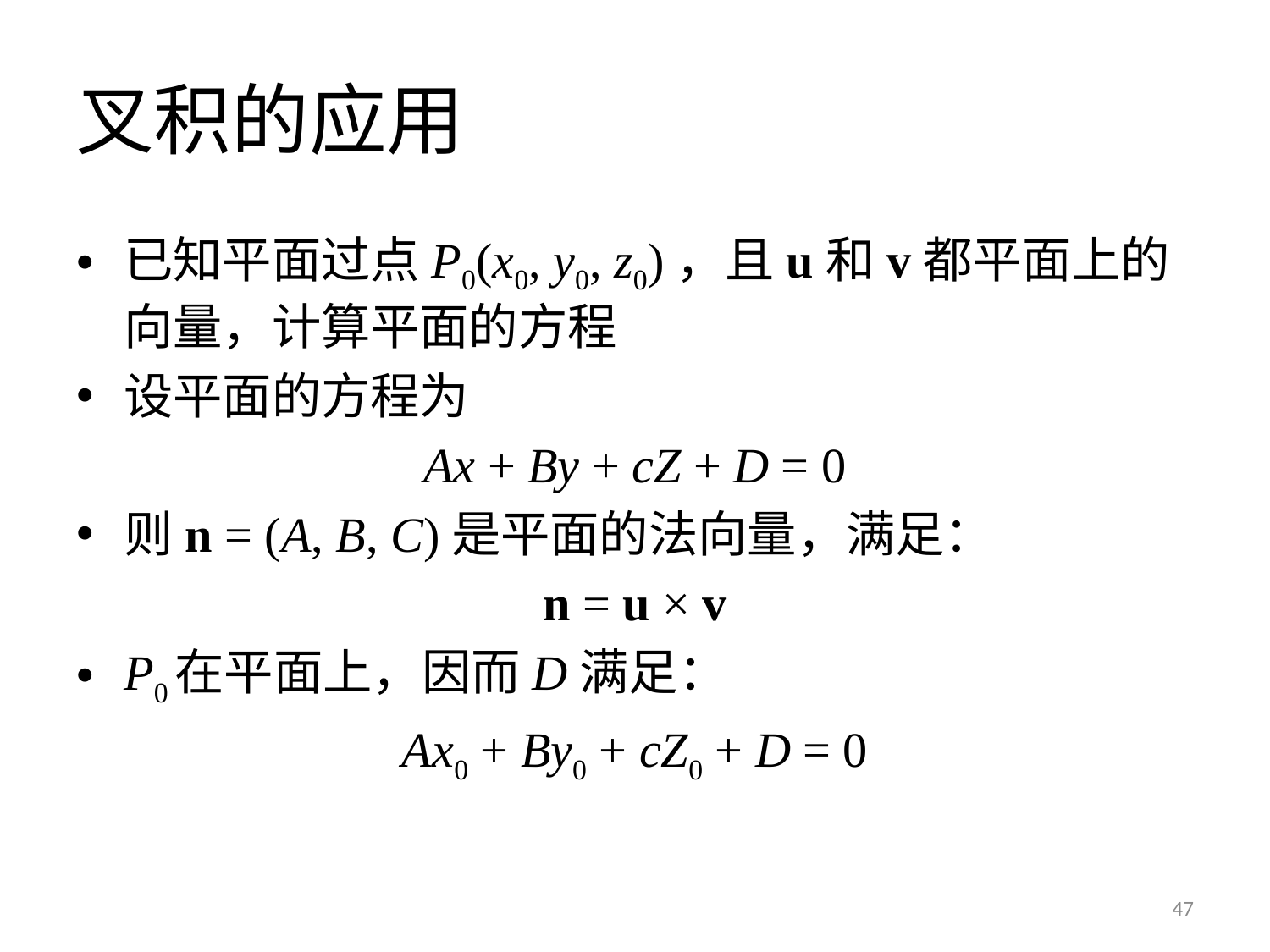

# 叉积的应用
已知平面过点P0(x0, y0, z0)，且u和v都平面上的向量，计算平面的方程
设平面的方程为
Ax + By + cZ + D = 0
则n = (A, B, C)是平面的法向量，满足：
n = u × v
P0在平面上，因而D满足：
Ax0 + By0 + cZ0 + D = 0
47